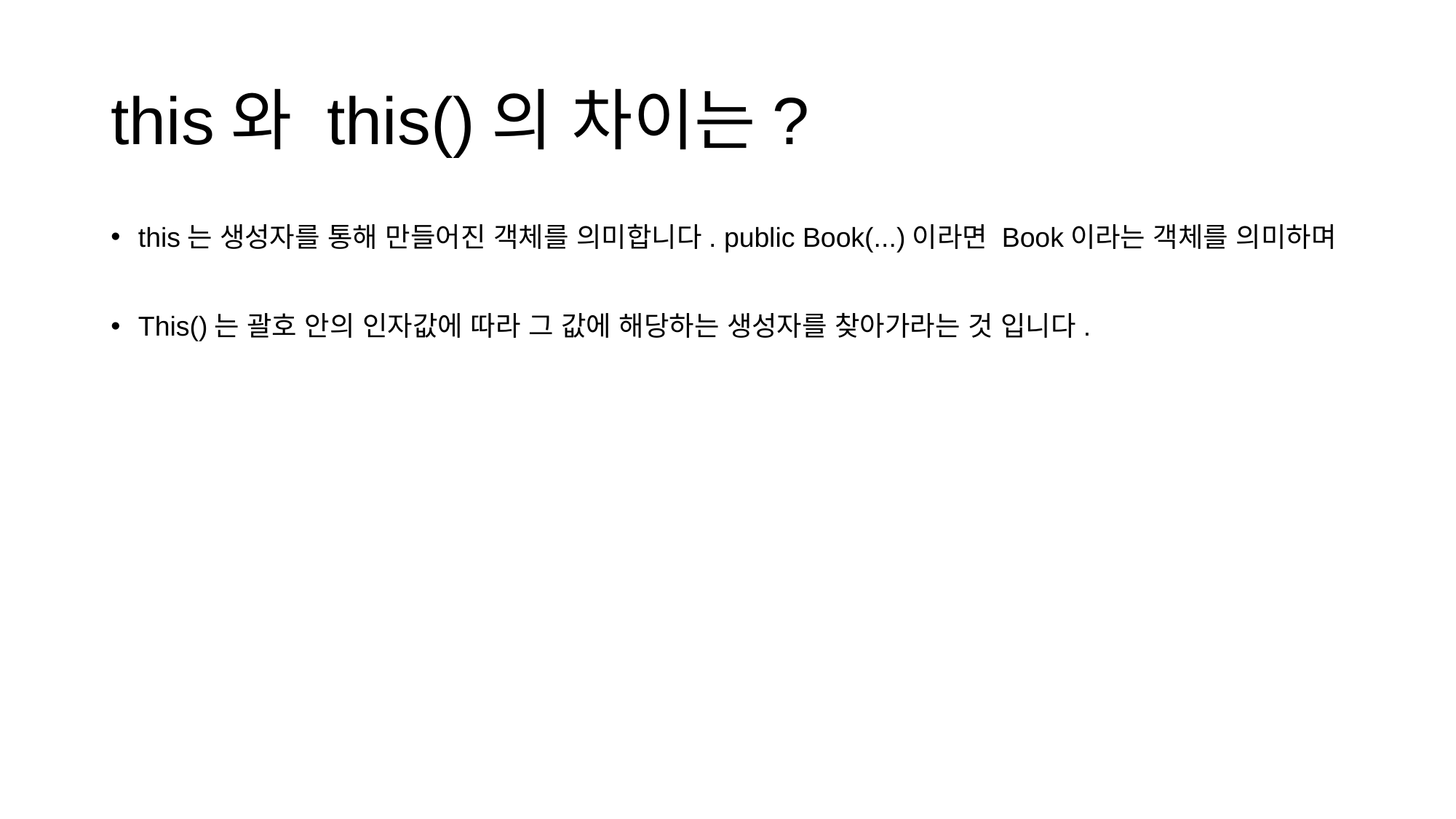

# this와 this()의 차이는?
this는 생성자를 통해 만들어진 객체를 의미합니다. public Book(...)이라면 Book이라는 객체를 의미하며

This()는 괄호 안의 인자값에 따라 그 값에 해당하는 생성자를 찾아가라는 것 입니다.